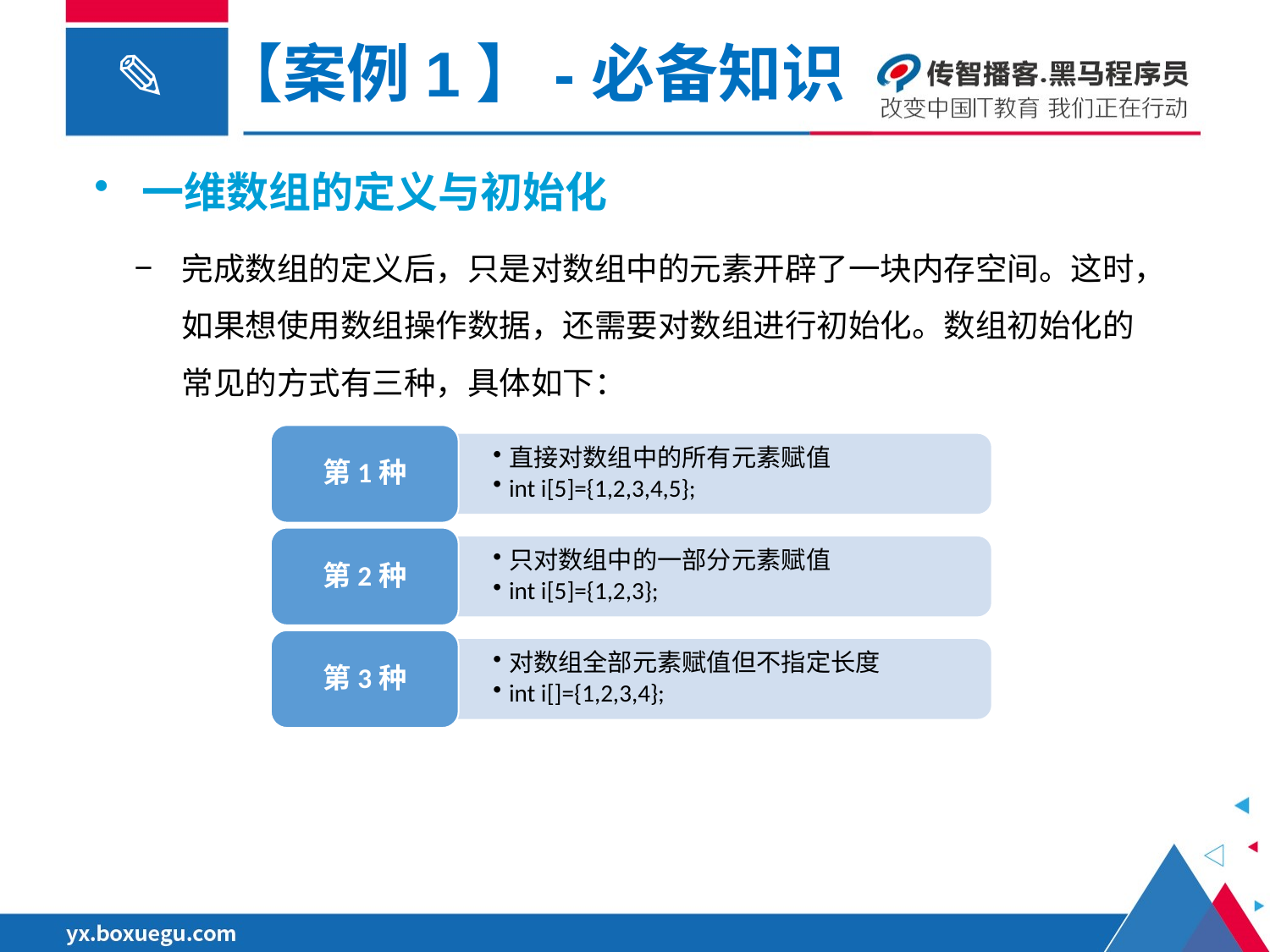

【案例1】-必备知识
一维数组的定义与初始化
完成数组的定义后，只是对数组中的元素开辟了一块内存空间。这时，如果想使用数组操作数据，还需要对数组进行初始化。数组初始化的常见的方式有三种，具体如下：
第1种
直接对数组中的所有元素赋值
int i[5]={1,2,3,4,5};
第2种
只对数组中的一部分元素赋值
int i[5]={1,2,3};
第3种
对数组全部元素赋值但不指定长度
int i[]={1,2,3,4};